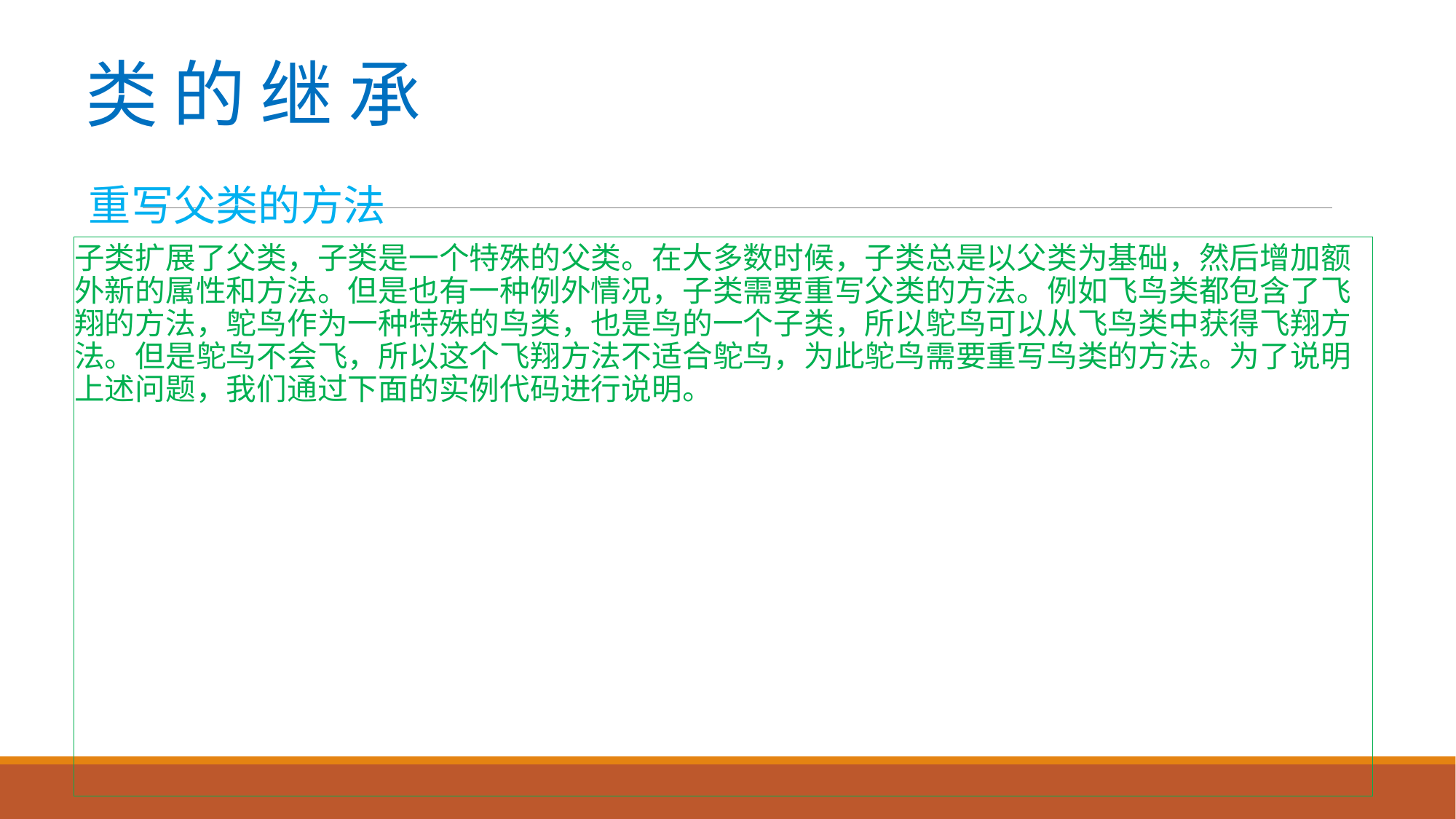

# 类 的 继 承
重写父类的方法
子类扩展了父类，子类是一个特殊的父类。在大多数时候，子类总是以父类为基础，然后增加额外新的属性和方法。但是也有一种例外情况，子类需要重写父类的方法。例如飞鸟类都包含了飞翔的方法，鸵鸟作为一种特殊的鸟类，也是鸟的一个子类，所以鸵鸟可以从飞鸟类中获得飞翔方法。但是鸵鸟不会飞，所以这个飞翔方法不适合鸵鸟，为此鸵鸟需要重写鸟类的方法。为了说明上述问题，我们通过下面的实例代码进行说明。